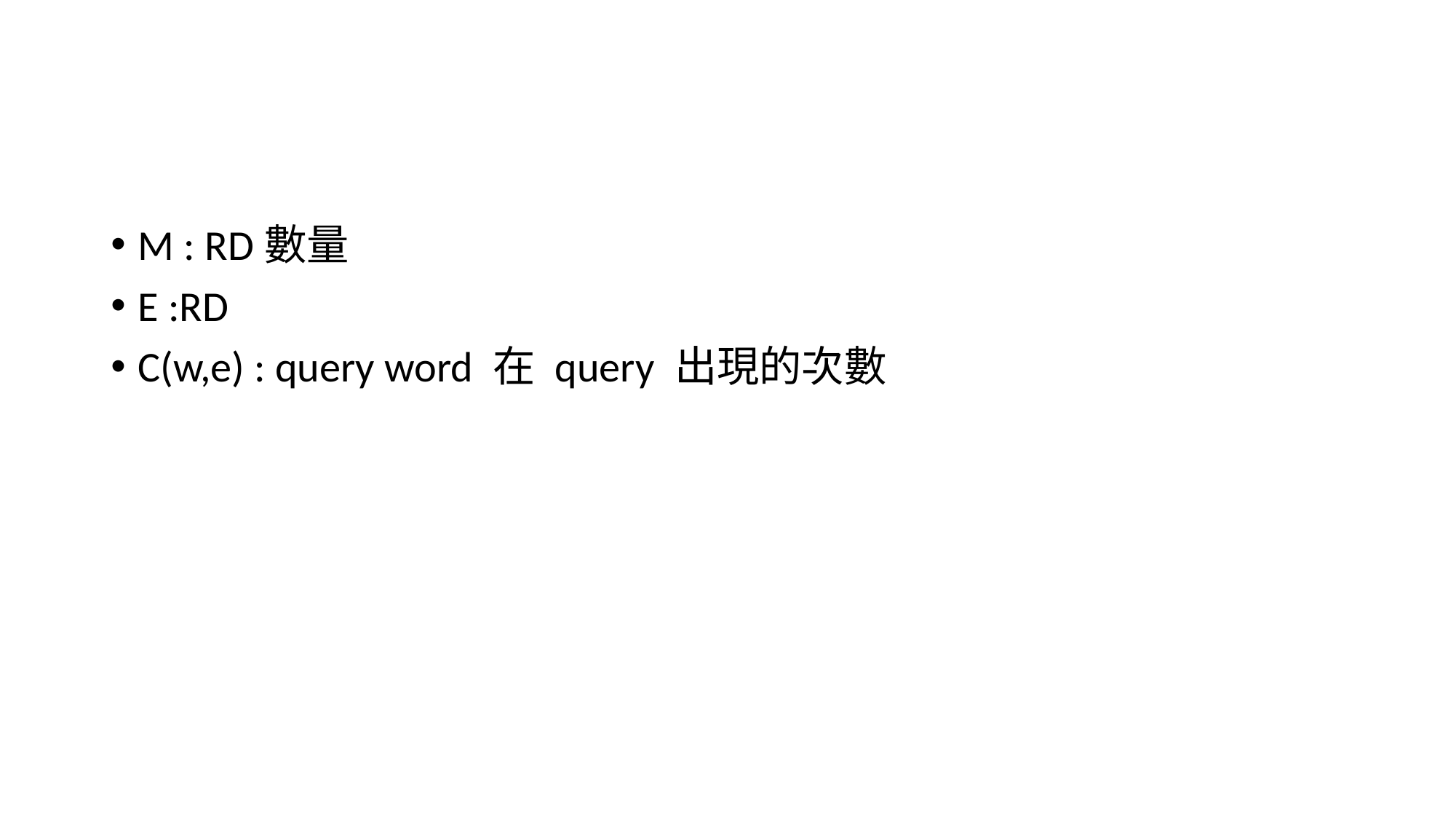

#
M : RD數量
E :RD
C(w,e) : query word 在 query 出現的次數